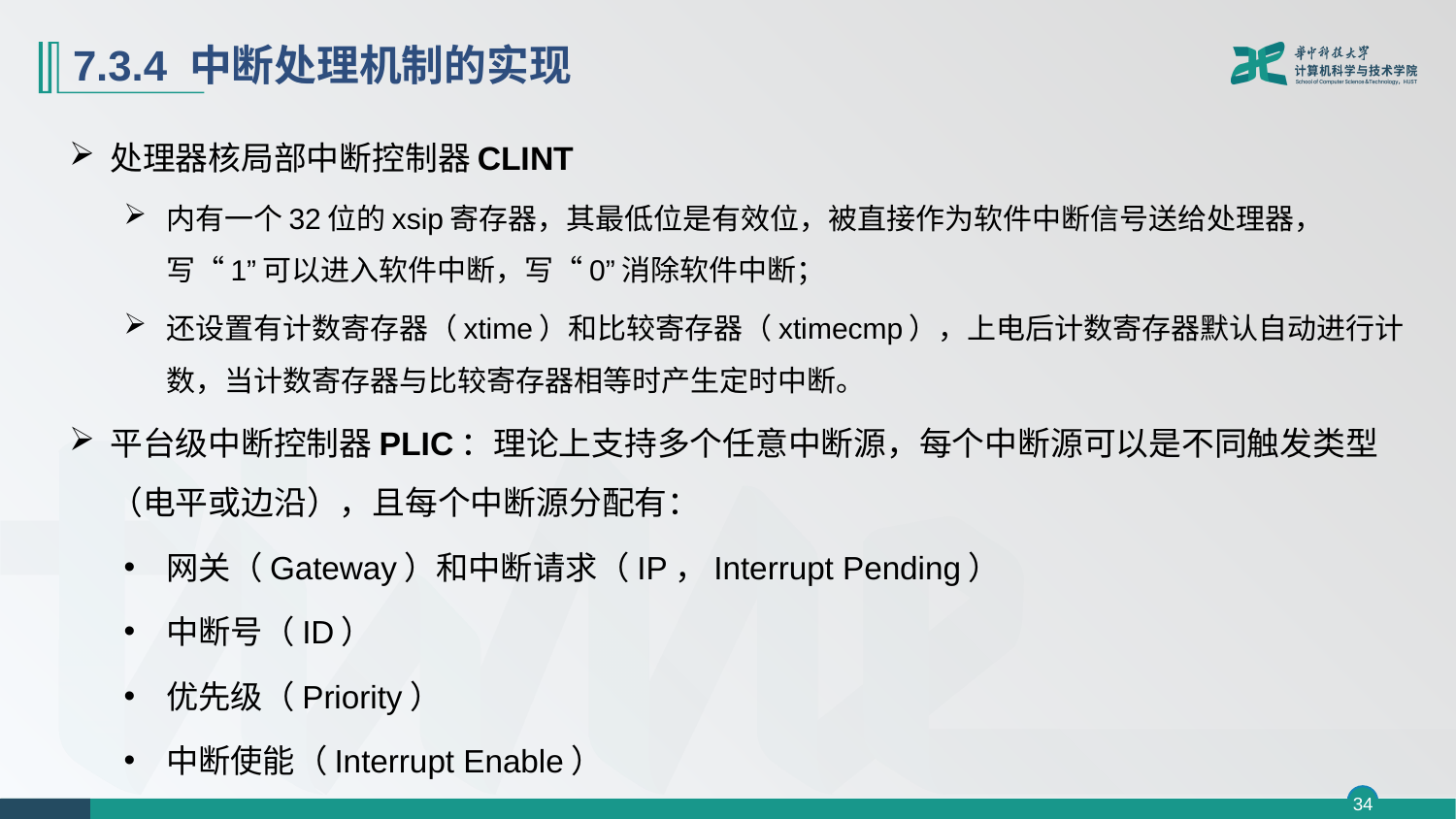

# 7.3.4 中断处理机制的实现
处理器核局部中断控制器CLINT
内有一个32位的xsip寄存器，其最低位是有效位，被直接作为软件中断信号送给处理器，写“1”可以进入软件中断，写“0”消除软件中断；
还设置有计数寄存器（xtime）和比较寄存器（xtimecmp），上电后计数寄存器默认自动进行计数，当计数寄存器与比较寄存器相等时产生定时中断。
平台级中断控制器PLIC：理论上支持多个任意中断源，每个中断源可以是不同触发类型（电平或边沿），且每个中断源分配有：
网关（Gateway）和中断请求（IP，Interrupt Pending）
中断号（ID）
优先级（Priority）
中断使能（Interrupt Enable）